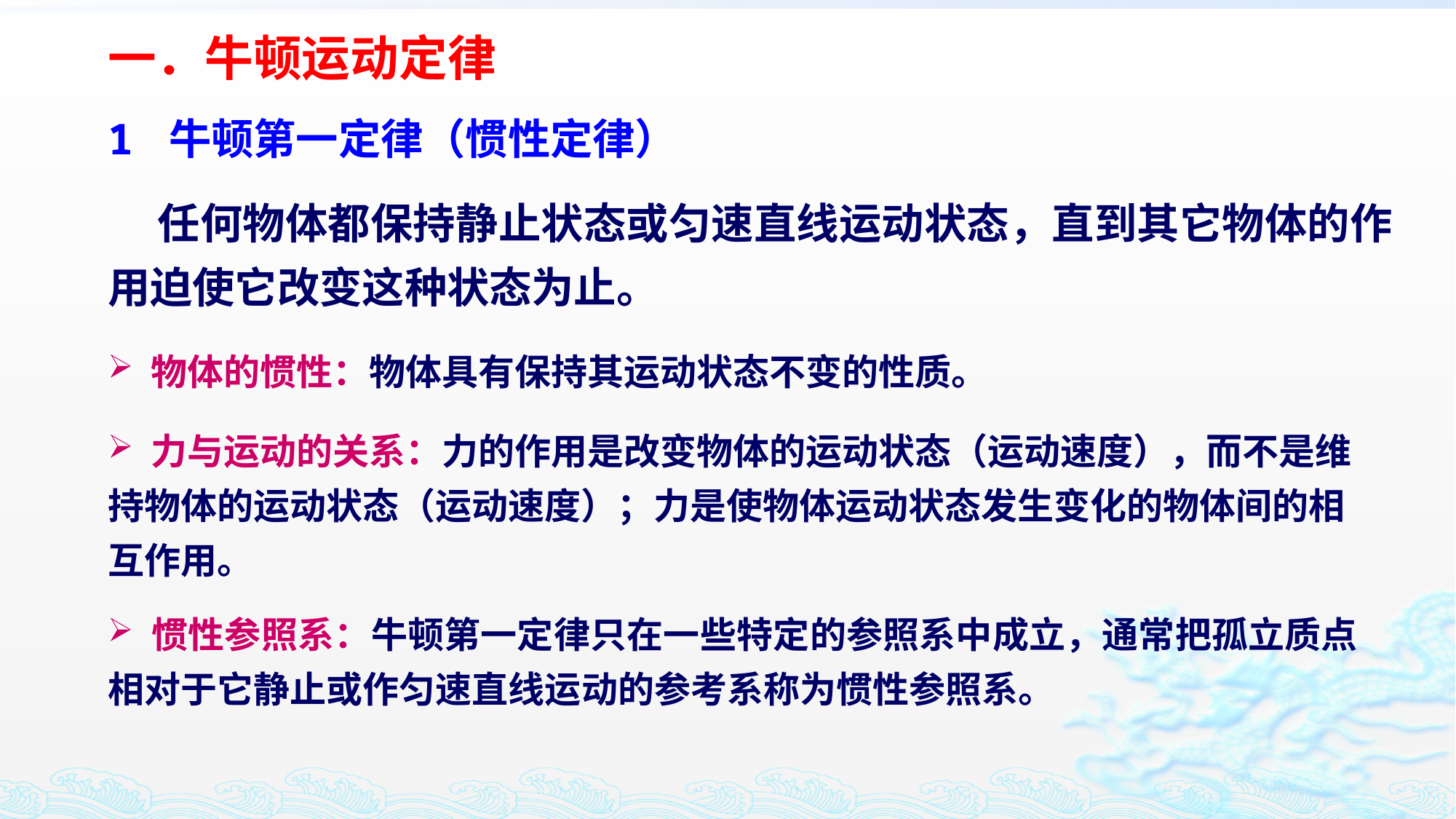

一．牛顿运动定律
1 牛顿第一定律（惯性定律）
    任何物体都保持静止状态或匀速直线运动状态，直到其它物体的作用迫使它改变这种状态为止。
 物体的惯性：物体具有保持其运动状态不变的性质。
 力与运动的关系：力的作用是改变物体的运动状态（运动速度），而不是维持物体的运动状态（运动速度）；力是使物体运动状态发生变化的物体间的相互作用。
 惯性参照系：牛顿第一定律只在一些特定的参照系中成立，通常把孤立质点相对于它静止或作匀速直线运动的参考系称为惯性参照系。